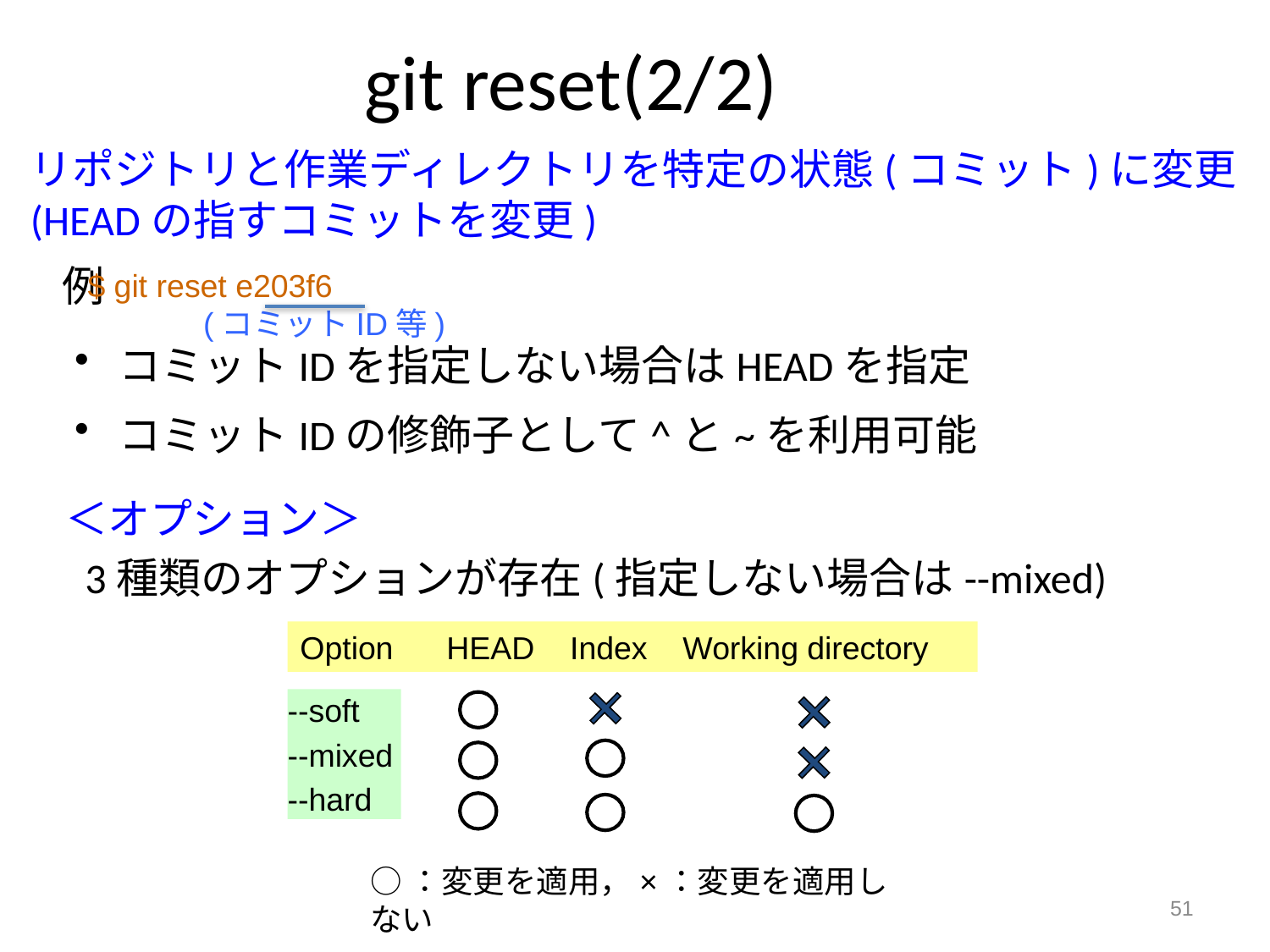

git reset(2/2)
リポジトリと作業ディレクトリを特定の状態(コミット)に変更
(HEADの指すコミットを変更)
例
$ git reset e203f6
             (コミットID等)
  コミットIDを指定しない場合はHEADを指定
  コミットIDの修飾子として^と~を利用可能
＜オプション＞
3種類のオプションが存在(指定しない場合は--mixed)
Option      HEAD    Index    Working directory

--soft
--mixed
--hard

○：変更を適用，×：変更を適用しない
51